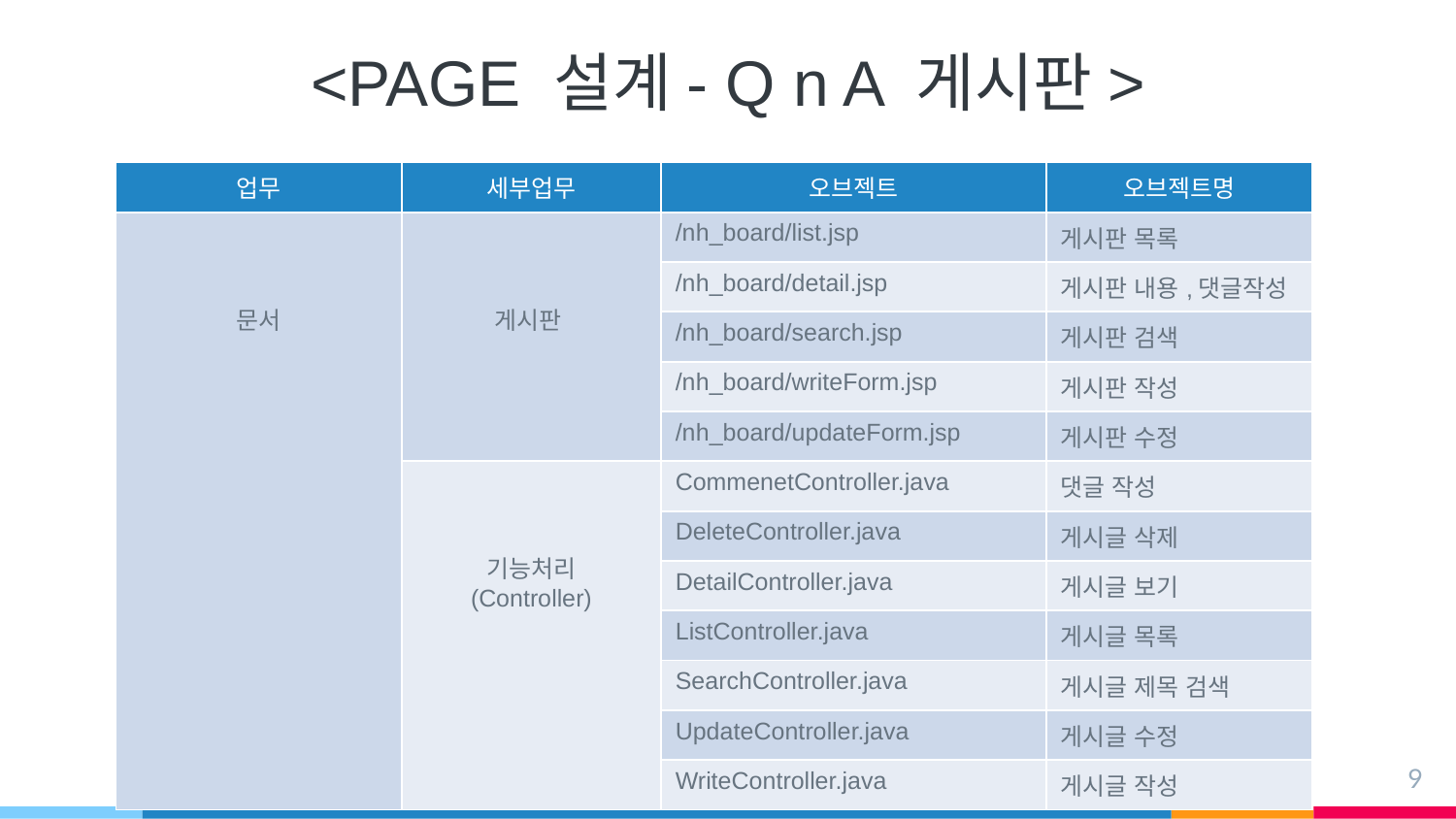

# <PAGE 설계- Q n A 게시판>
| 업무 | 세부업무 | 오브젝트 | 오브젝트명 |
| --- | --- | --- | --- |
| 문서 | 게시판 | /nh\_board/list.jsp | 게시판 목록 |
|  |  | /nh\_board/detail.jsp | 게시판 내용,댓글작성 |
|  |  | /nh\_board/search.jsp | 게시판 검색 |
|  |  | /nh\_board/writeForm.jsp | 게시판 작성 |
|  |  | /nh\_board/updateForm.jsp | 게시판 수정 |
|  | 기능처리 (Controller) | CommenetController.java | 댓글 작성 |
|  |  | DeleteController.java | 게시글 삭제 |
|  |  | DetailController.java | 게시글 보기 |
|  |  | ListController.java | 게시글 목록 |
|  |  | SearchController.java | 게시글 제목 검색 |
|  |  | UpdateController.java | 게시글 수정 |
|  |  | WriteController.java | 게시글 작성 |
9